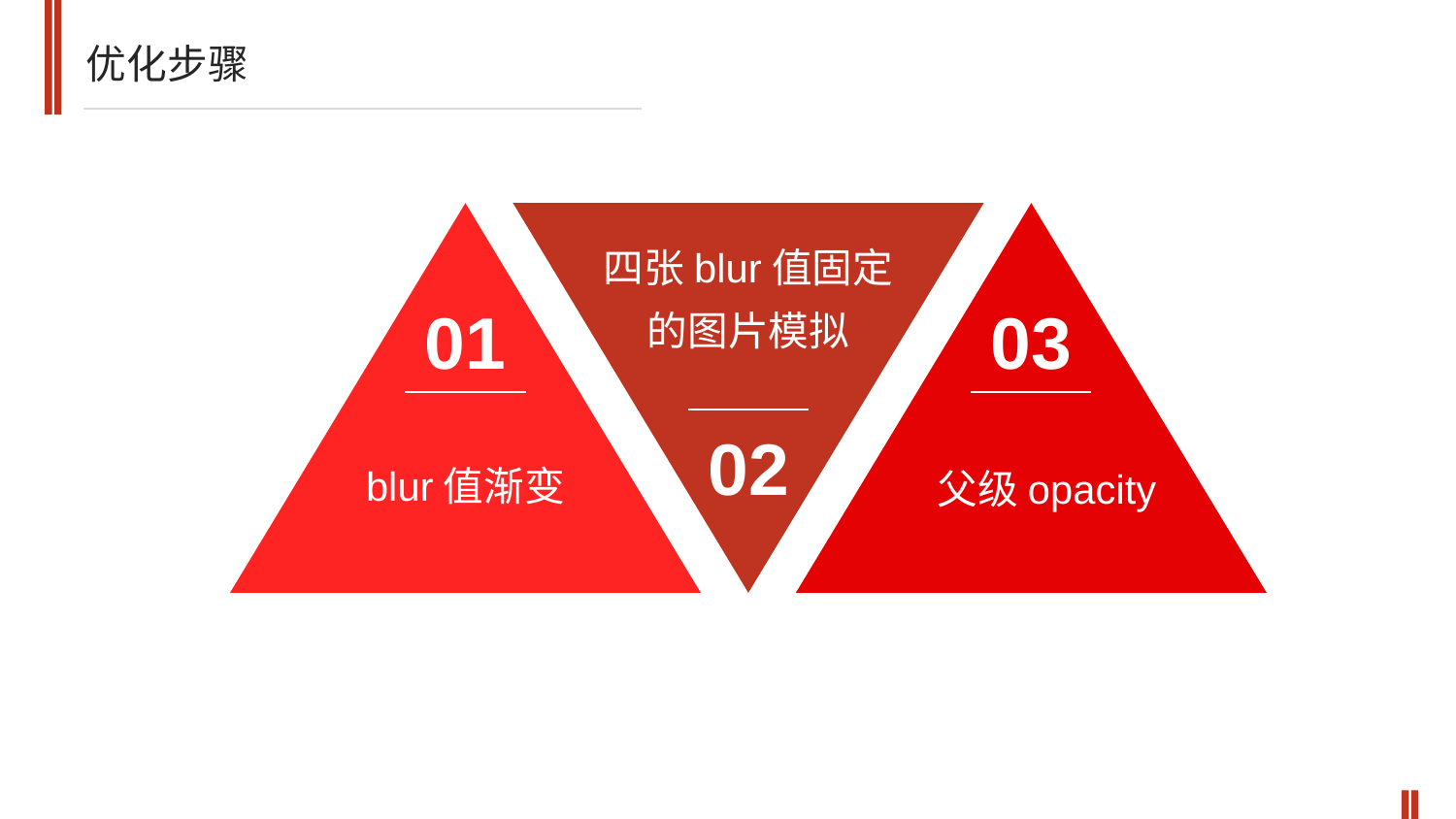

优化步骤

四张blur值固定的图片模拟
Lorem Ipsum Dolor Sit Er Elit Lamet, Consectetaur Cillium Adipisicing Pecu.
01
03
Lorem Ipsum
02
04
父级opacity
blur值渐变